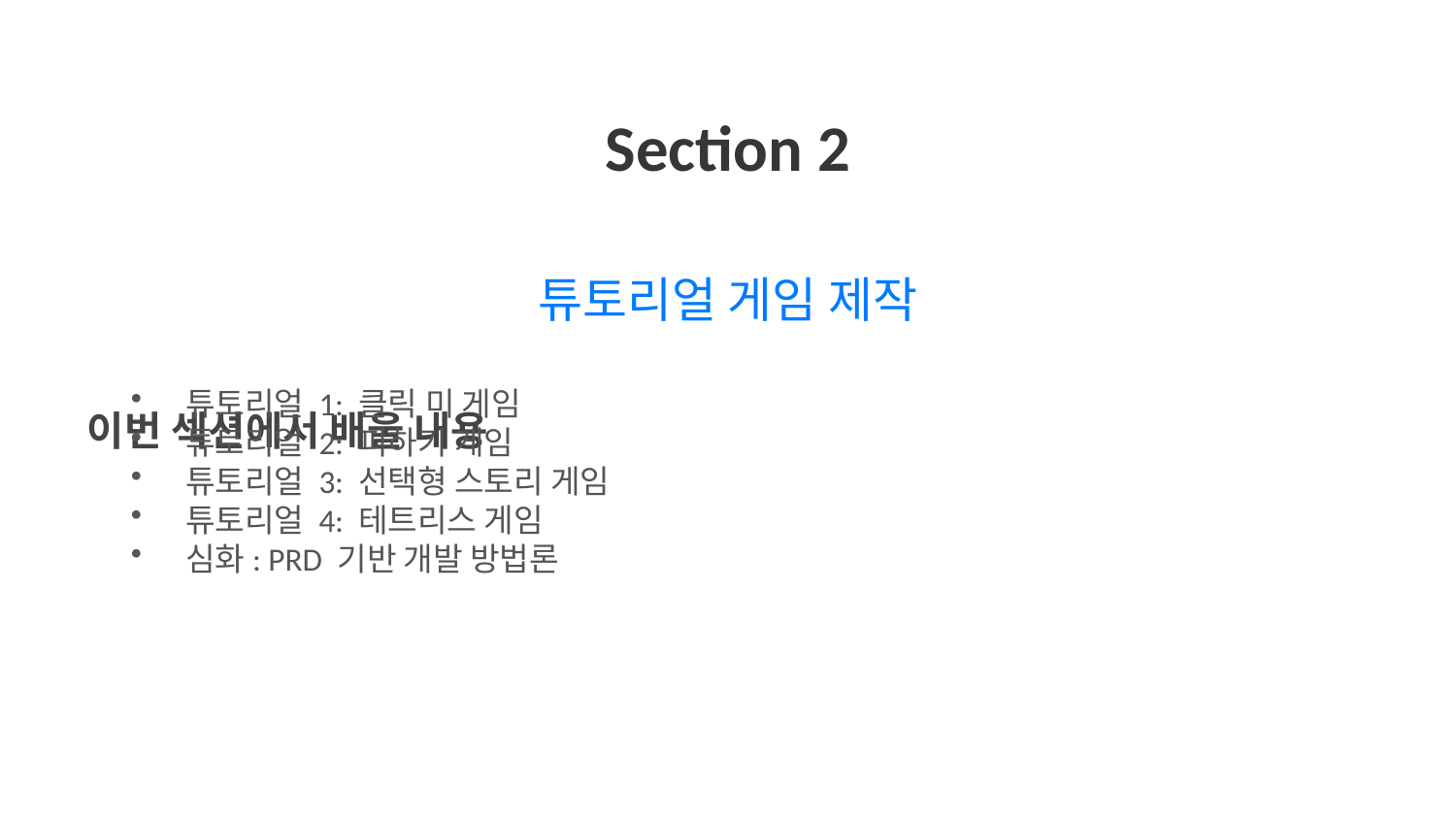

Section 2
튜토리얼 게임 제작
이번 섹션에서 배울 내용
튜토리얼 1: 클릭 미 게임
튜토리얼 2: 피하기 게임
튜토리얼 3: 선택형 스토리 게임
튜토리얼 4: 테트리스 게임
심화: PRD 기반 개발 방법론